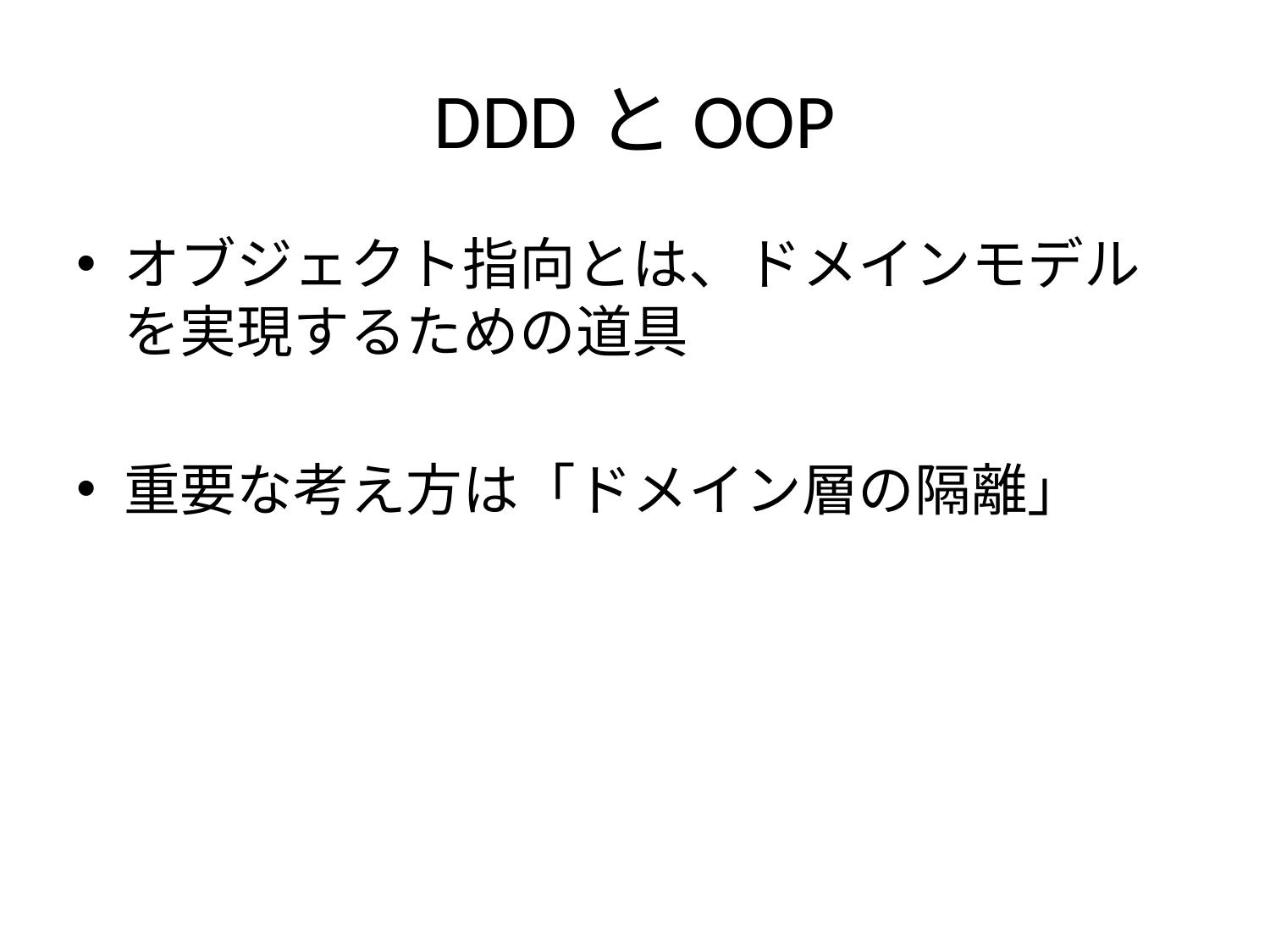

# DDDとOOP
オブジェクト指向とは、ドメインモデルを実現するための道具

重要な考え方は「ドメイン層の隔離」